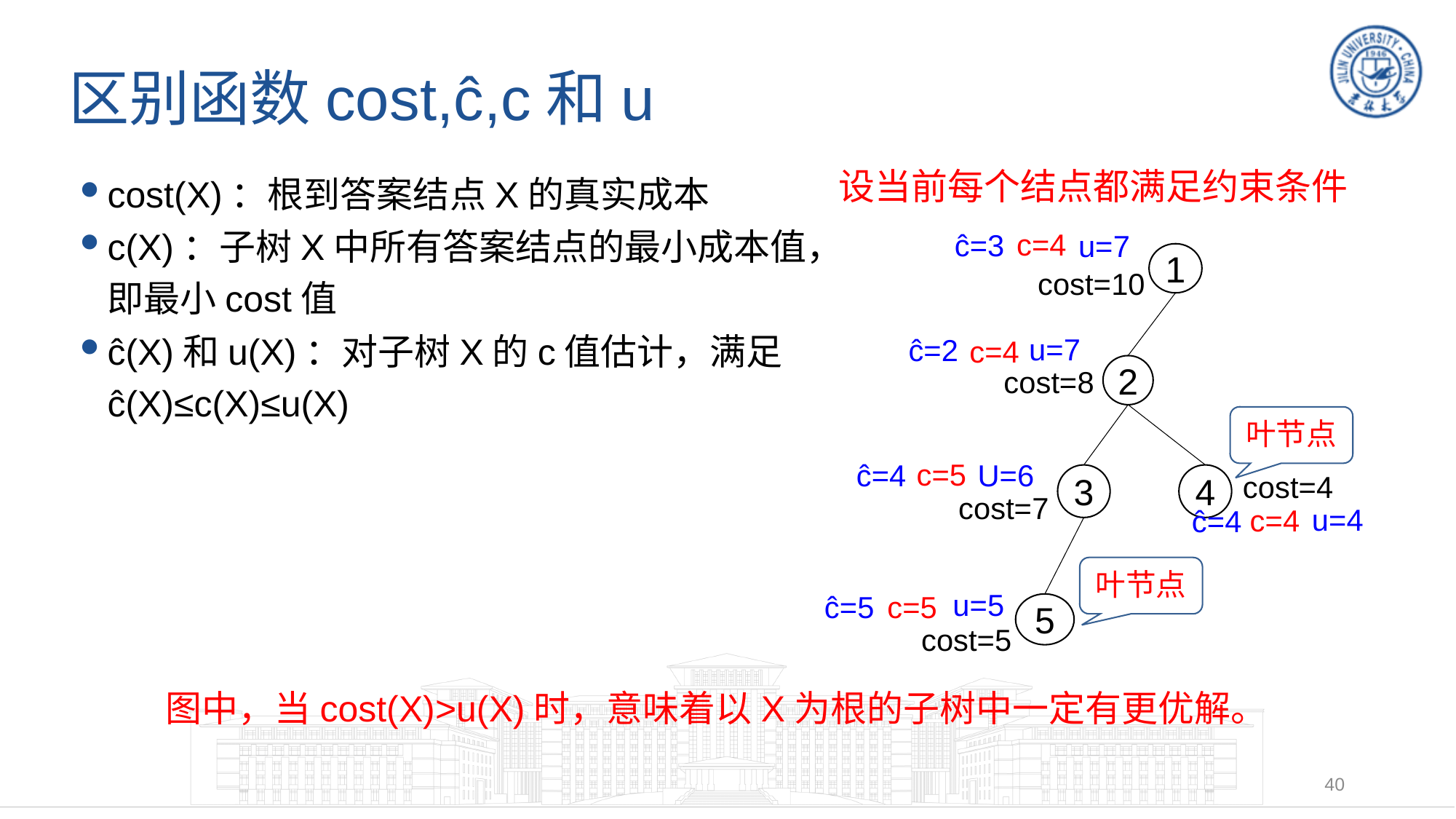

# 区别函数cost,ĉ,c和u
设当前每个结点都满足约束条件

cost(X)：根到答案结点X的真实成本
c(X)：子树X中所有答案结点的最小成本值，即最小cost值
ĉ(X)和u(X)：对子树X的c值估计，满足ĉ(X)≤c(X)≤u(X)

c=4
c=4
c=5
c=4
c=5
ĉ=3
ĉ=2
ĉ=4
ĉ=4
ĉ=5
u=7
u=7
U=6
u=4
u=5
1
cost=10
2
cost=8
cost=4
3
4
cost=7
5
cost=5
叶节点
叶节点
图中，当cost(X)>u(X)时，意味着以X为根的子树中一定有更优解。
40